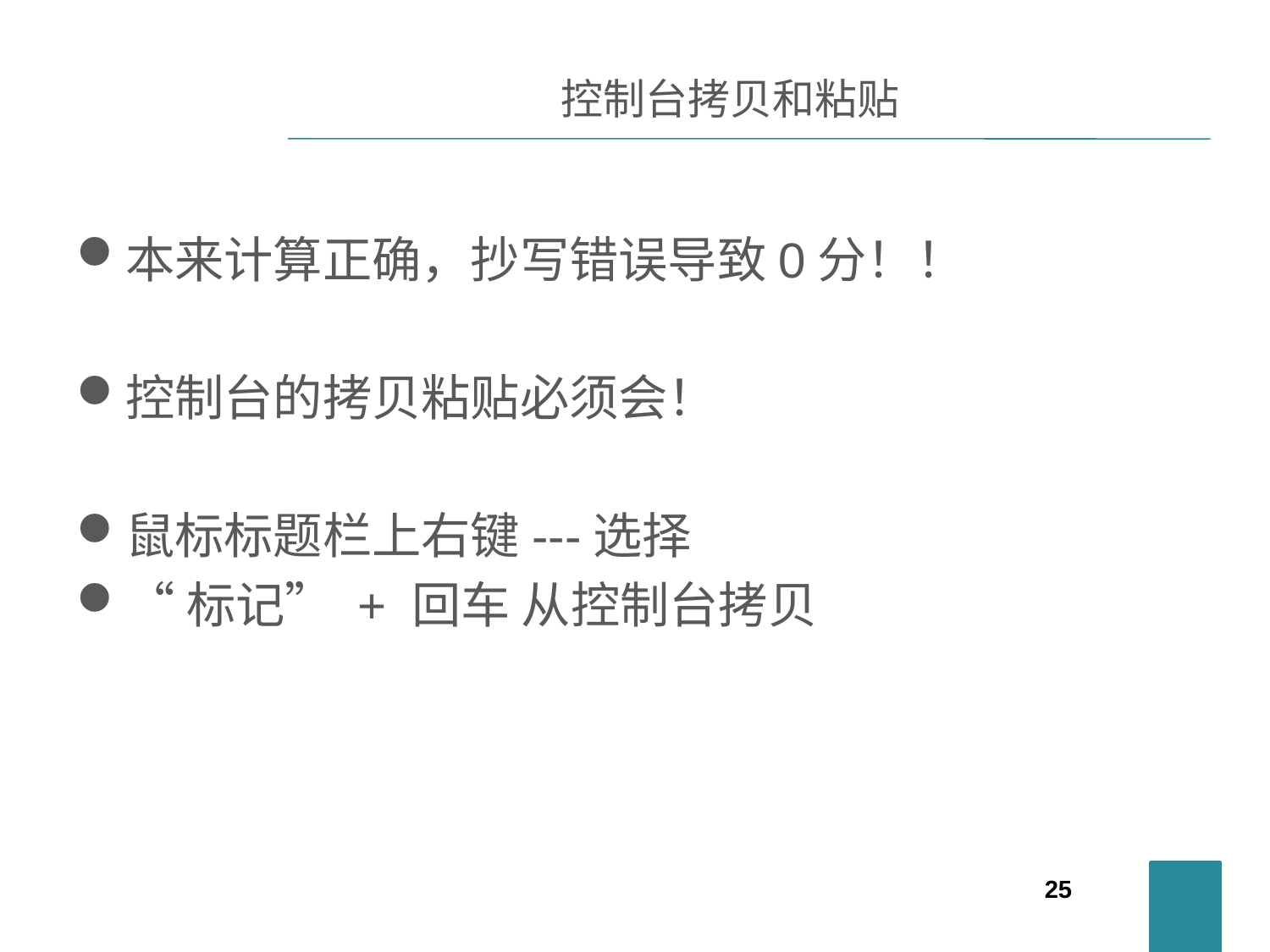

# 控制台拷贝和粘贴
本来计算正确，抄写错误导致0分！！

控制台的拷贝粘贴必须会！

鼠标标题栏上右键---选择
“标记” + 回车 从控制台拷贝
25